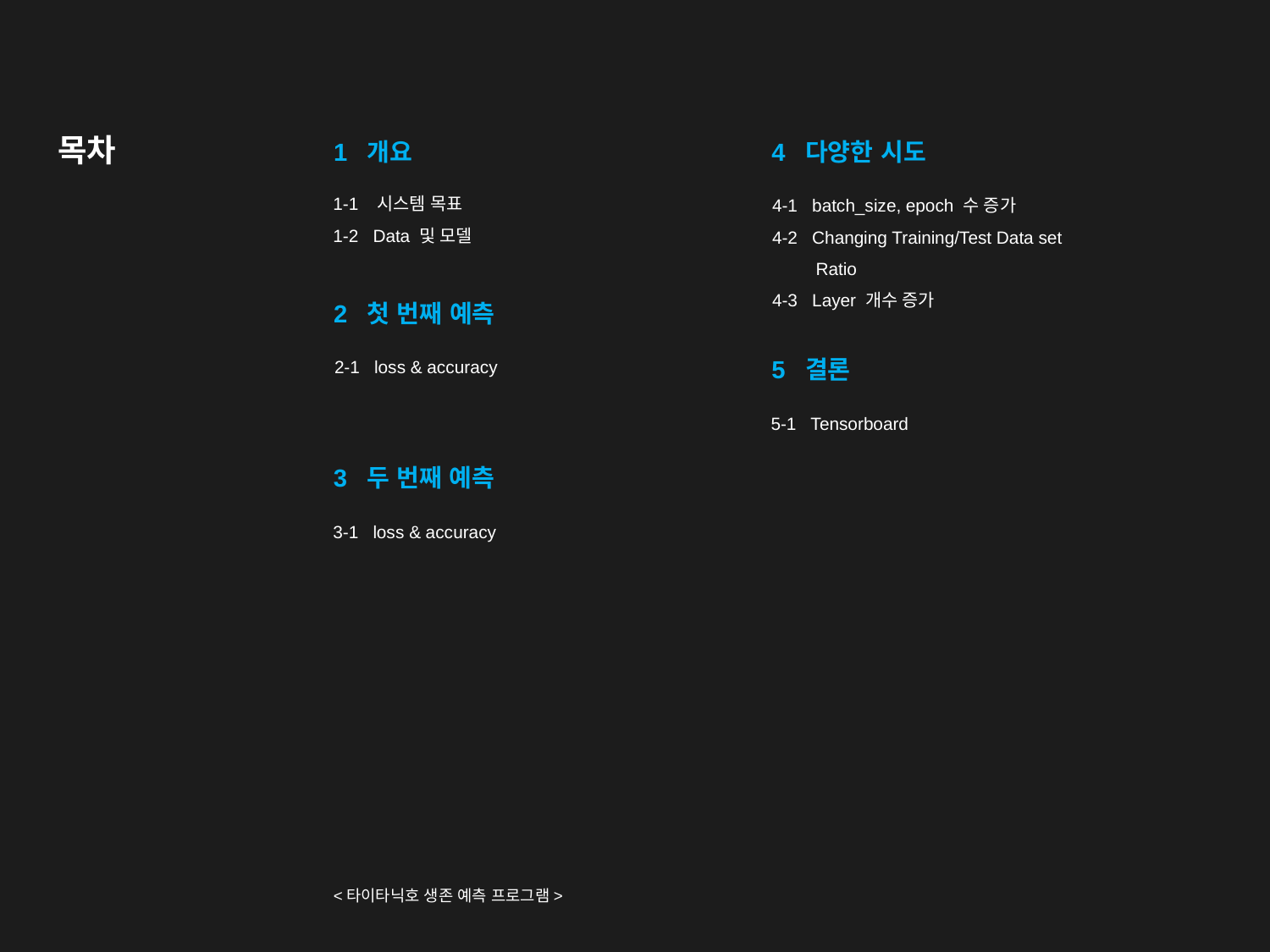

# 목차
4  다양한 시도
4-1   batch_size, epoch 수 증가
4-2   Changing Training/Test Data set
         Ratio
4-3   Layer 개수 증가

1  개요
1-1   시스템 목표
1-2   Data 및 모델
2  첫 번째 예측
2-1   loss & accuracy
5  결론
5-1   Tensorboard
3  두 번째 예측
3-1   loss & accuracy
<타이타닉호 생존 예측 프로그램>